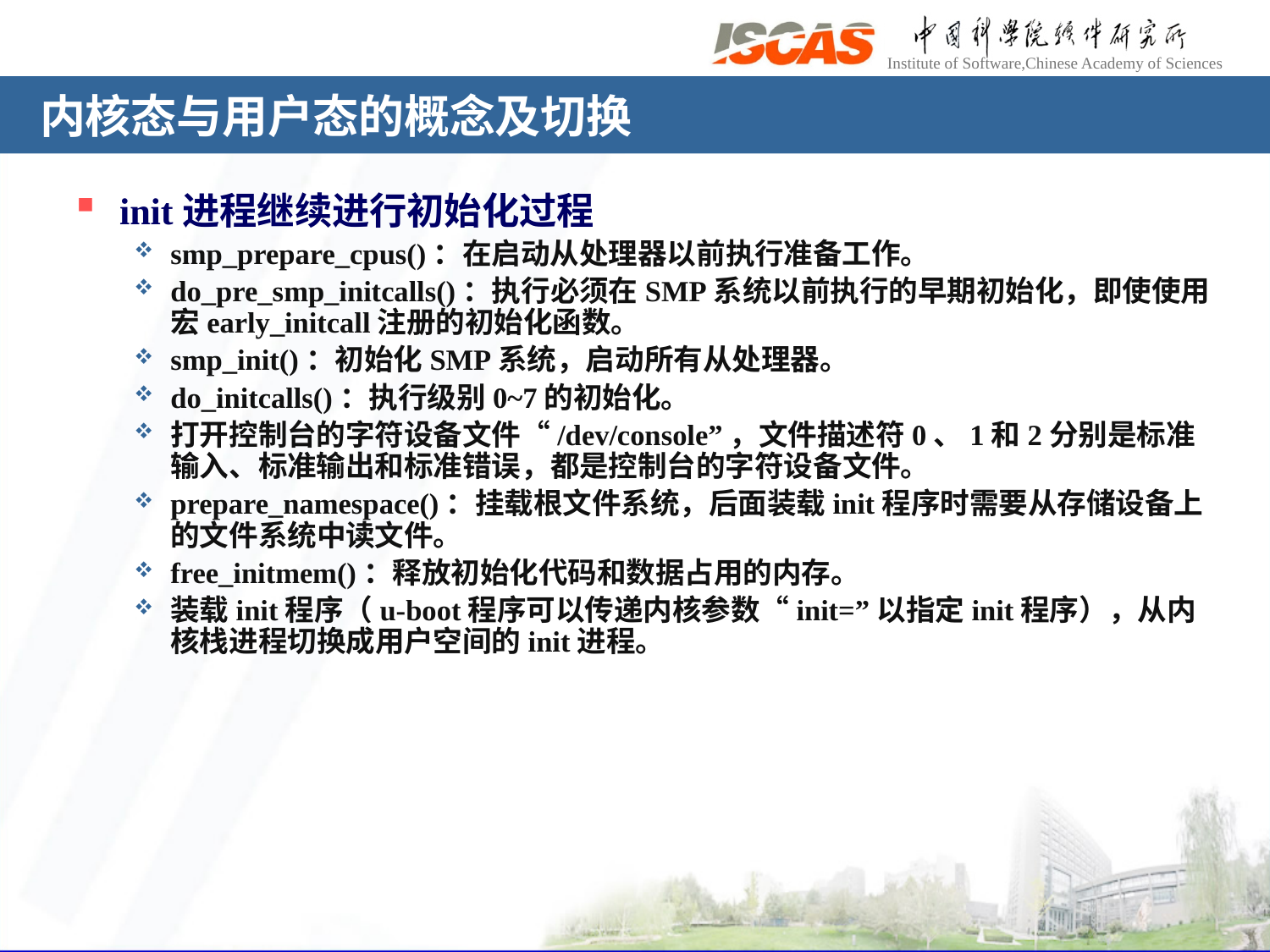

# 内核态与用户态的概念及切换
init进程继续进行初始化过程
smp_prepare_cpus()：在启动从处理器以前执行准备工作。
do_pre_smp_initcalls()：执行必须在SMP系统以前执行的早期初始化，即使使用宏early_initcall注册的初始化函数。
smp_init()：初始化SMP系统，启动所有从处理器。
do_initcalls()：执行级别0~7的初始化。
打开控制台的字符设备文件“/dev/console”，文件描述符0、1和2分别是标准输入、标准输出和标准错误，都是控制台的字符设备文件。
prepare_namespace()：挂载根文件系统，后面装载init程序时需要从存储设备上的文件系统中读文件。
free_initmem()：释放初始化代码和数据占用的内存。
装载init程序（u-boot程序可以传递内核参数“init=”以指定init程序），从内核栈进程切换成用户空间的init进程。